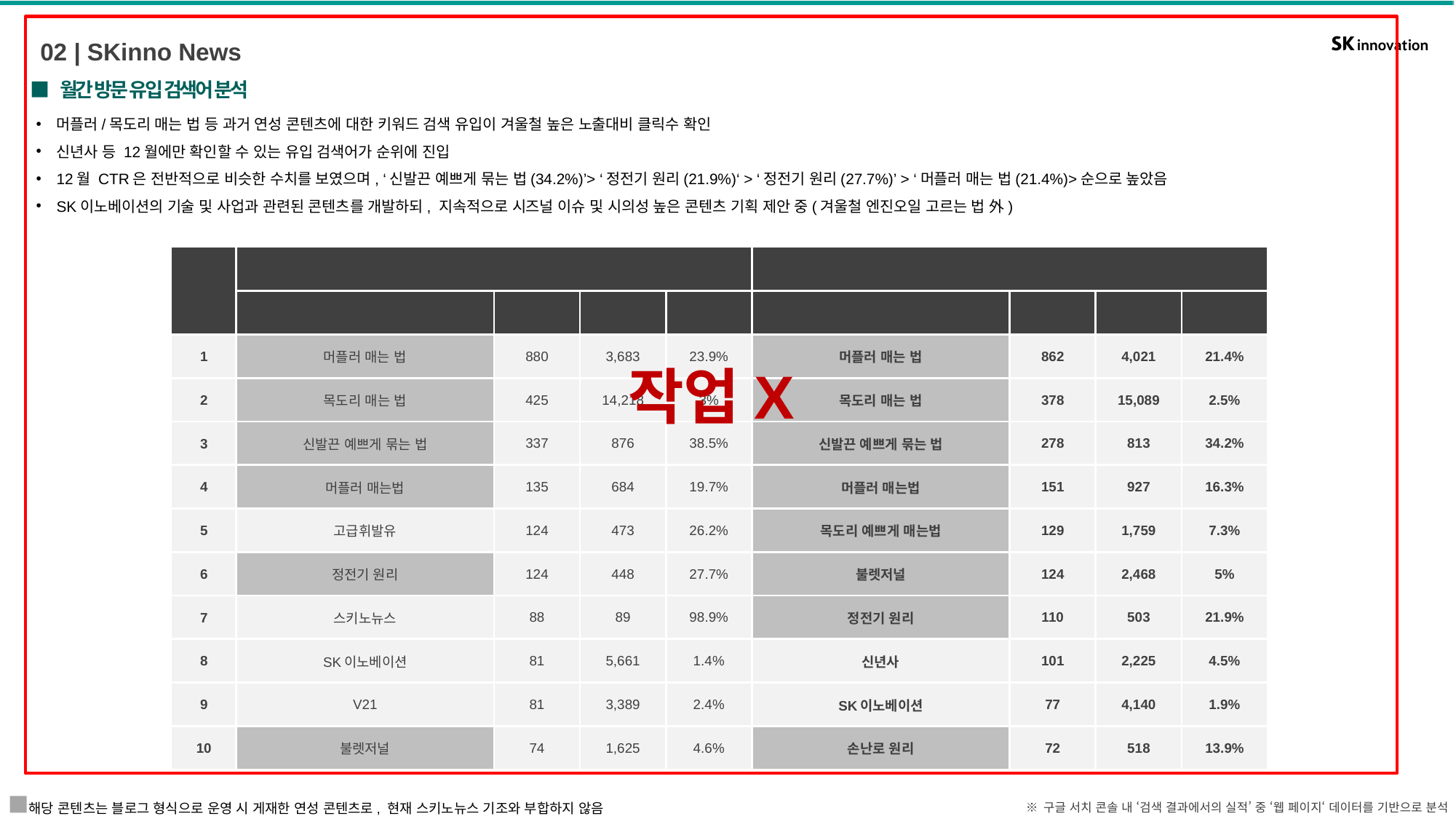

작업X
02 | SKinno News
■ 월간 방문 유입 검색어 분석
머플러/목도리 매는 법 등 과거 연성 콘텐츠에 대한 키워드 검색 유입이 겨울철 높은 노출대비 클릭수 확인
신년사 등 12월에만 확인할 수 있는 유입 검색어가 순위에 진입
12월 CTR은 전반적으로 비슷한 수치를 보였으며, ‘신발끈 예쁘게 묶는 법(34.2%)’> ‘정전기 원리(21.9%)‘ > ‘정전기 원리(27.7%)’ > ‘머플러 매는 법(21.4%)>순으로 높았음
SK이노베이션의 기술 및 사업과 관련된 콘텐츠를 개발하되, 지속적으로 시즈널 이슈 및 시의성 높은 콘텐츠 기획 제안 중(겨울철 엔진오일 고르는 법 外)
| 순위 | 11월(23. 11. 01~ 11. 30) |  |  |  | 12월(23. 12. 01~ 12. 31) |  |  |  |
| --- | --- | --- | --- | --- | --- | --- | --- | --- |
|  | 검색어 | 클릭 수 | 노출 | CTR | 검색어 | 클릭 수 | 노출 | CTR |
| 1 | 머플러 매는 법 | 880 | 3,683 | 23.9% | 머플러 매는 법 | 862 | 4,021 | 21.4% |
| 2 | 목도리 매는 법 | 425 | 14,218 | 3% | 목도리 매는 법 | 378 | 15,089 | 2.5% |
| 3 | 신발끈 예쁘게 묶는 법 | 337 | 876 | 38.5% | 신발끈 예쁘게 묶는 법 | 278 | 813 | 34.2% |
| 4 | 머플러 매는법 | 135 | 684 | 19.7% | 머플러 매는법 | 151 | 927 | 16.3% |
| 5 | 고급휘발유 | 124 | 473 | 26.2% | 목도리 예쁘게 매는법 | 129 | 1,759 | 7.3% |
| 6 | 정전기 원리 | 124 | 448 | 27.7% | 불렛저널 | 124 | 2,468 | 5% |
| 7 | 스키노뉴스 | 88 | 89 | 98.9% | 정전기 원리 | 110 | 503 | 21.9% |
| 8 | SK이노베이션 | 81 | 5,661 | 1.4% | 신년사 | 101 | 2,225 | 4.5% |
| 9 | V21 | 81 | 3,389 | 2.4% | SK이노베이션 | 77 | 4,140 | 1.9% |
| 10 | 불렛저널 | 74 | 1,625 | 4.6% | 손난로 원리 | 72 | 518 | 13.9% |
해당 콘텐츠는 블로그 형식으로 운영 시 게재한 연성 콘텐츠로, 현재 스키노뉴스 기조와 부합하지 않음
※ 구글 서치 콘솔 내 ‘검색 결과에서의 실적’ 중 ‘웹 페이지‘ 데이터를 기반으로 분석